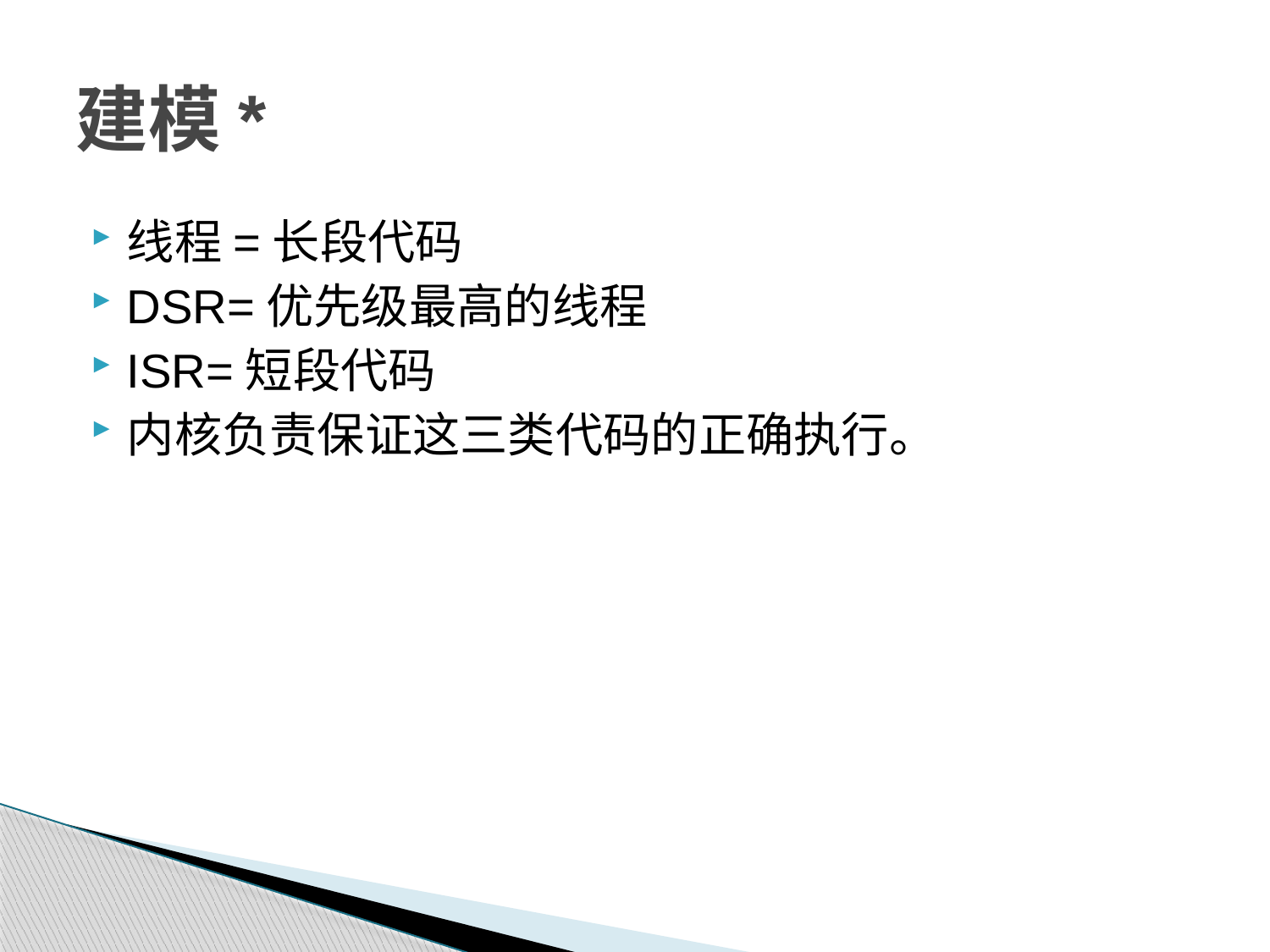

# 建模*
线程=长段代码
DSR=优先级最高的线程
ISR=短段代码
内核负责保证这三类代码的正确执行。